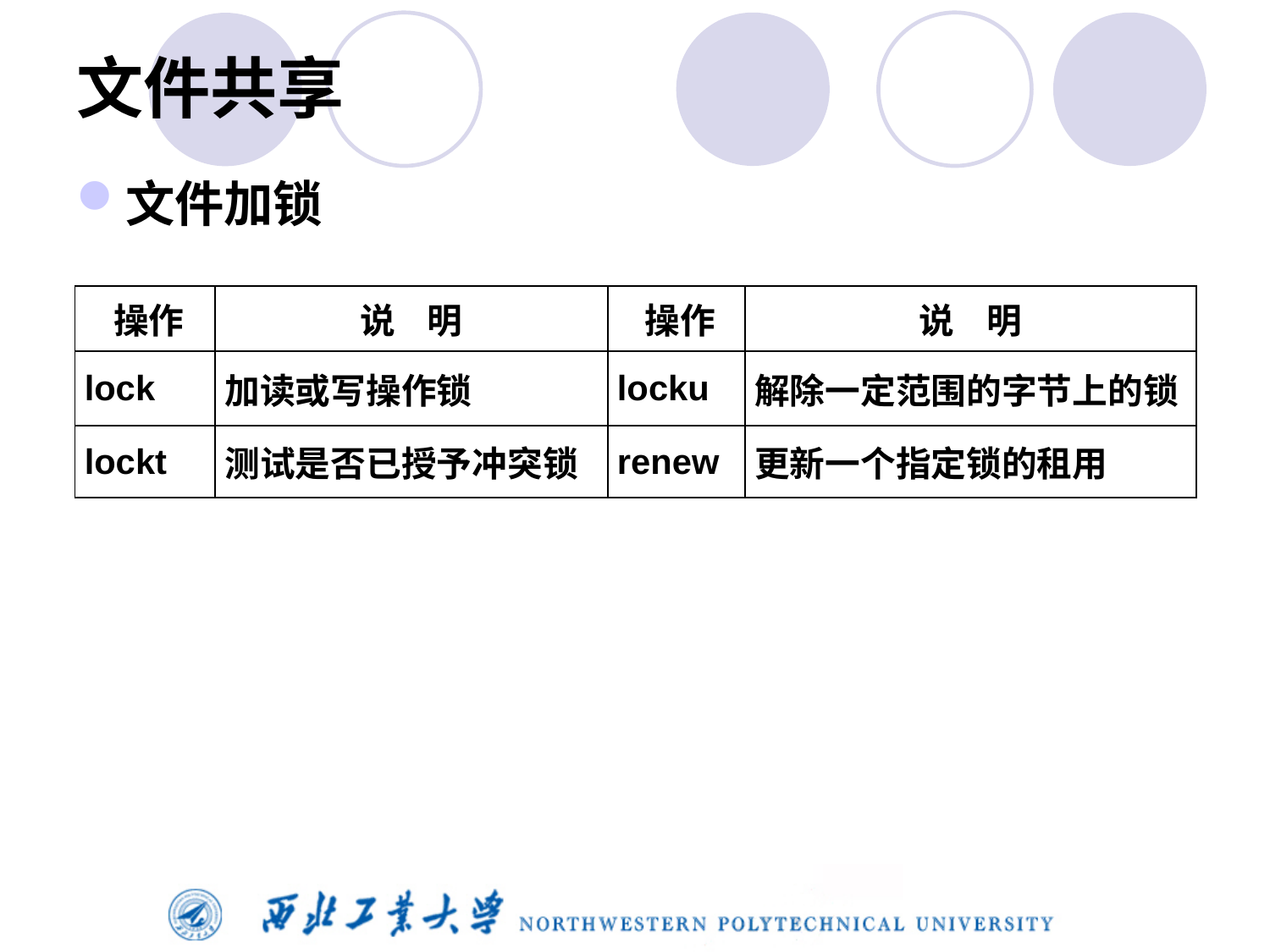

# 文件共享
文件加锁

| 操作 | 说 明 | 操作 | 说 明 |
| --- | --- | --- | --- |
| lock | 加读或写操作锁 | locku | 解除一定范围的字节上的锁 |
| lockt | 测试是否已授予冲突锁 | renew | 更新一个指定锁的租用 |